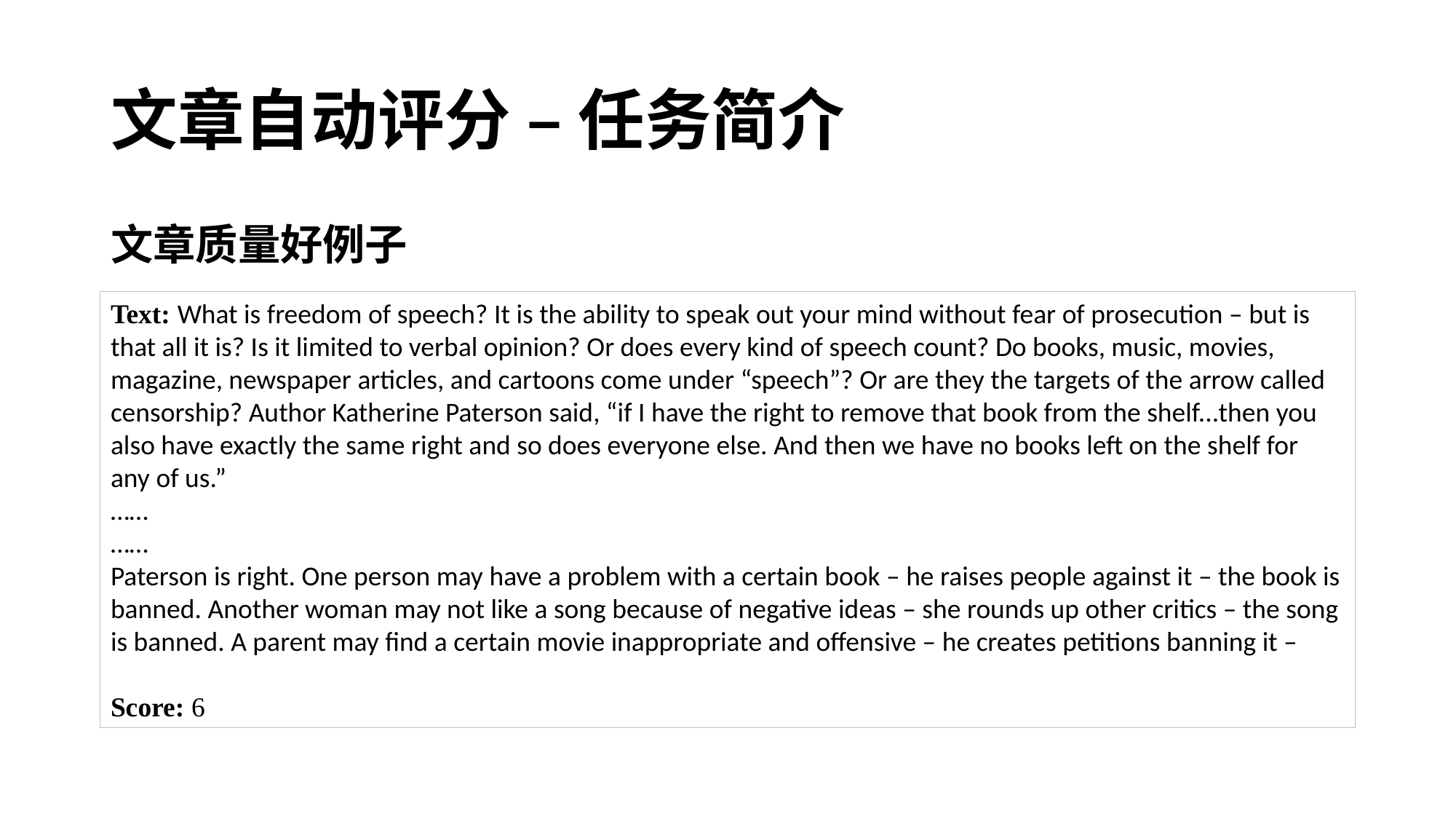

# 文章自动评分 – 任务简介
文章质量好例子
Text: What is freedom of speech? It is the ability to speak out your mind without fear of prosecution – but is that all it is? Is it limited to verbal opinion? Or does every kind of speech count? Do books, music, movies, magazine, newspaper articles, and cartoons come under “speech”? Or are they the targets of the arrow called censorship? Author Katherine Paterson said, “if I have the right to remove that book from the shelf...then you also have exactly the same right and so does everyone else. And then we have no books left on the shelf for any of us.”
……
……
Paterson is right. One person may have a problem with a certain book – he raises people against it – the book is banned. Another woman may not like a song because of negative ideas – she rounds up other critics – the song is banned. A parent may find a certain movie inappropriate and offensive – he creates petitions banning it –

Score: 6